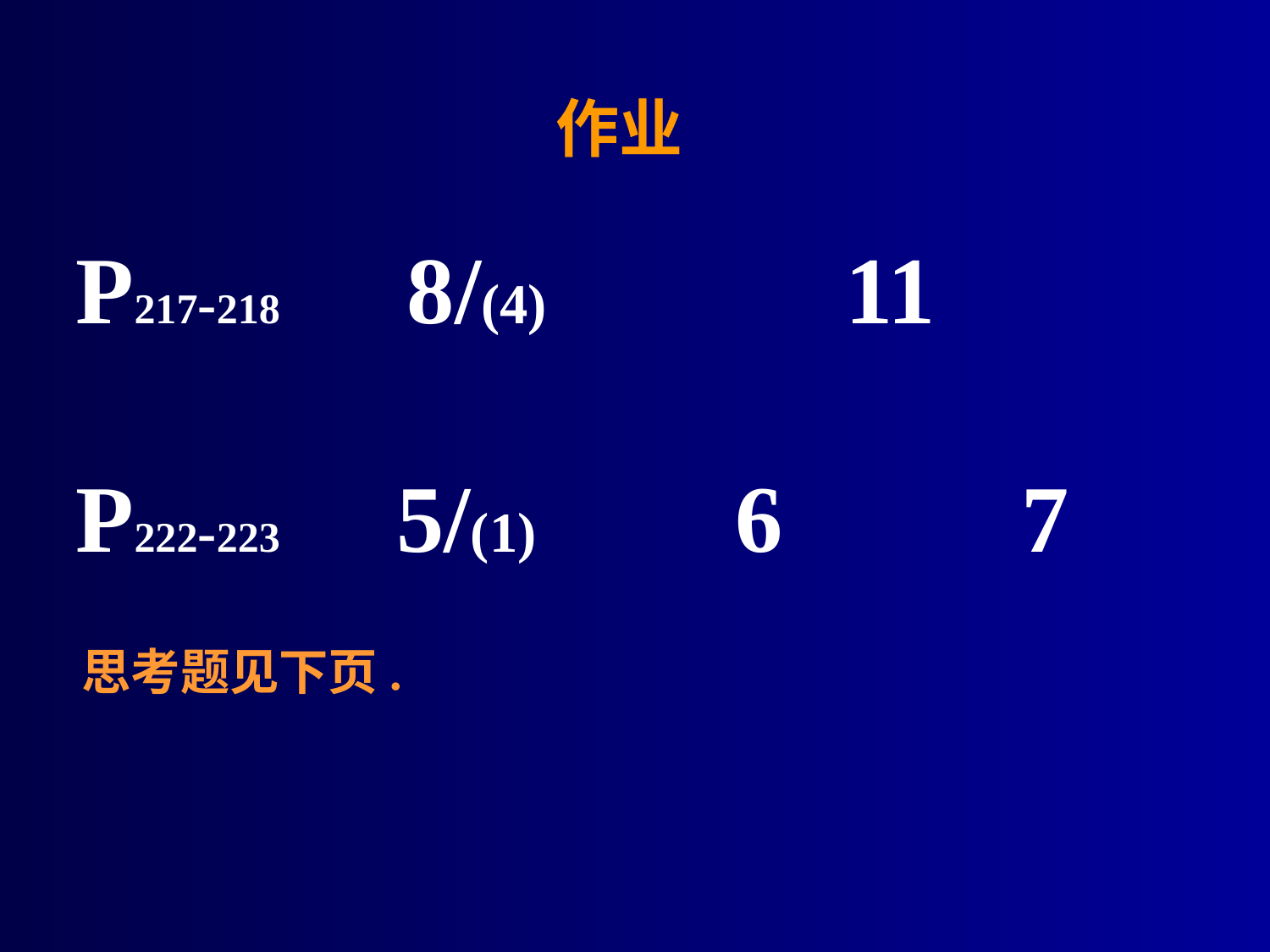

# 作业
P217-218            8/(4)                     11

P222-223           5/(1)              6          7
思考题见下页.